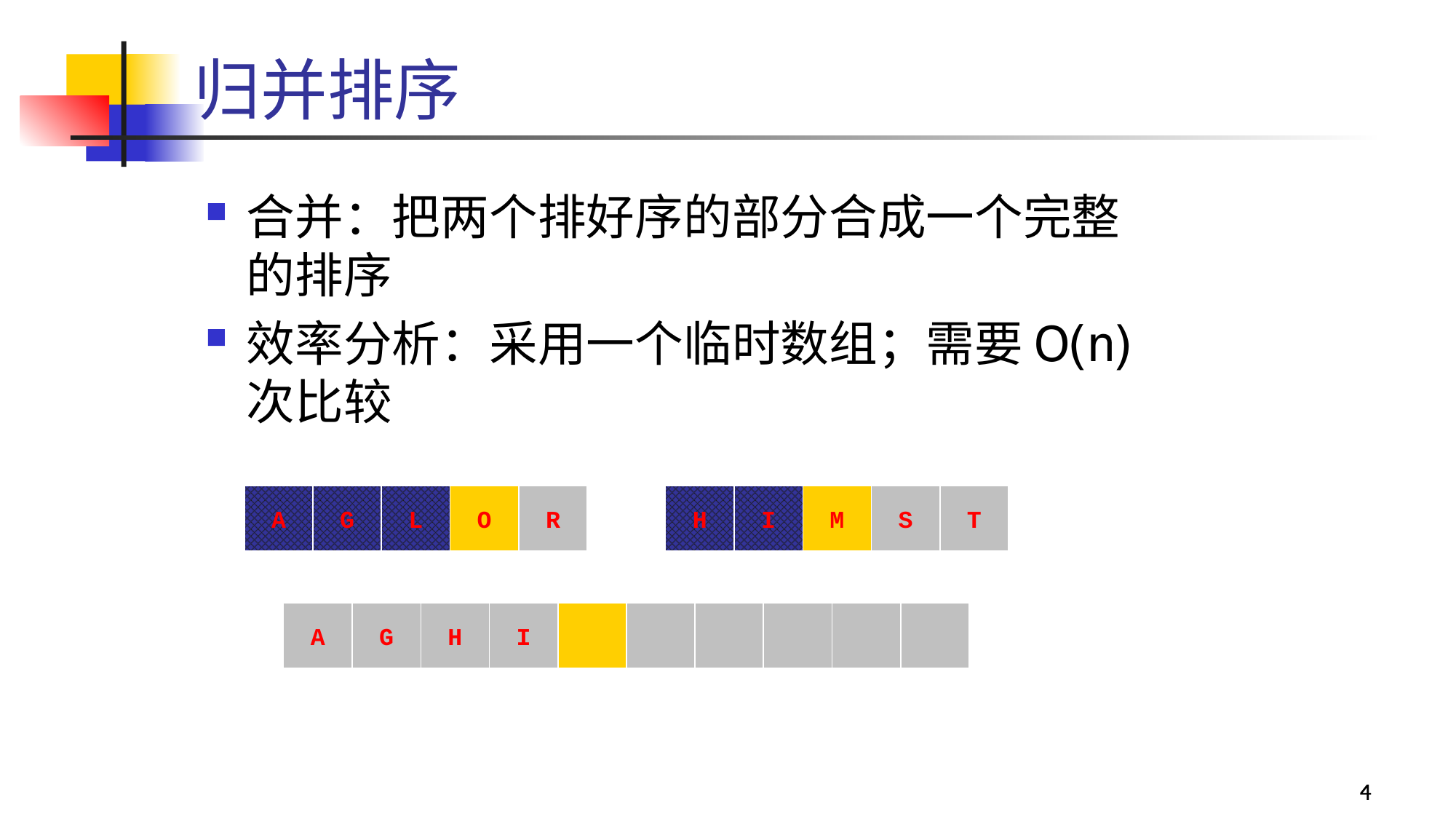

# 归并排序
合并：把两个排好序的部分合成一个完整的排序
效率分析：采用一个临时数组；需要O(n)次比较
A
G
L
O
R
H
I
M
S
T
A
G
H
I

4